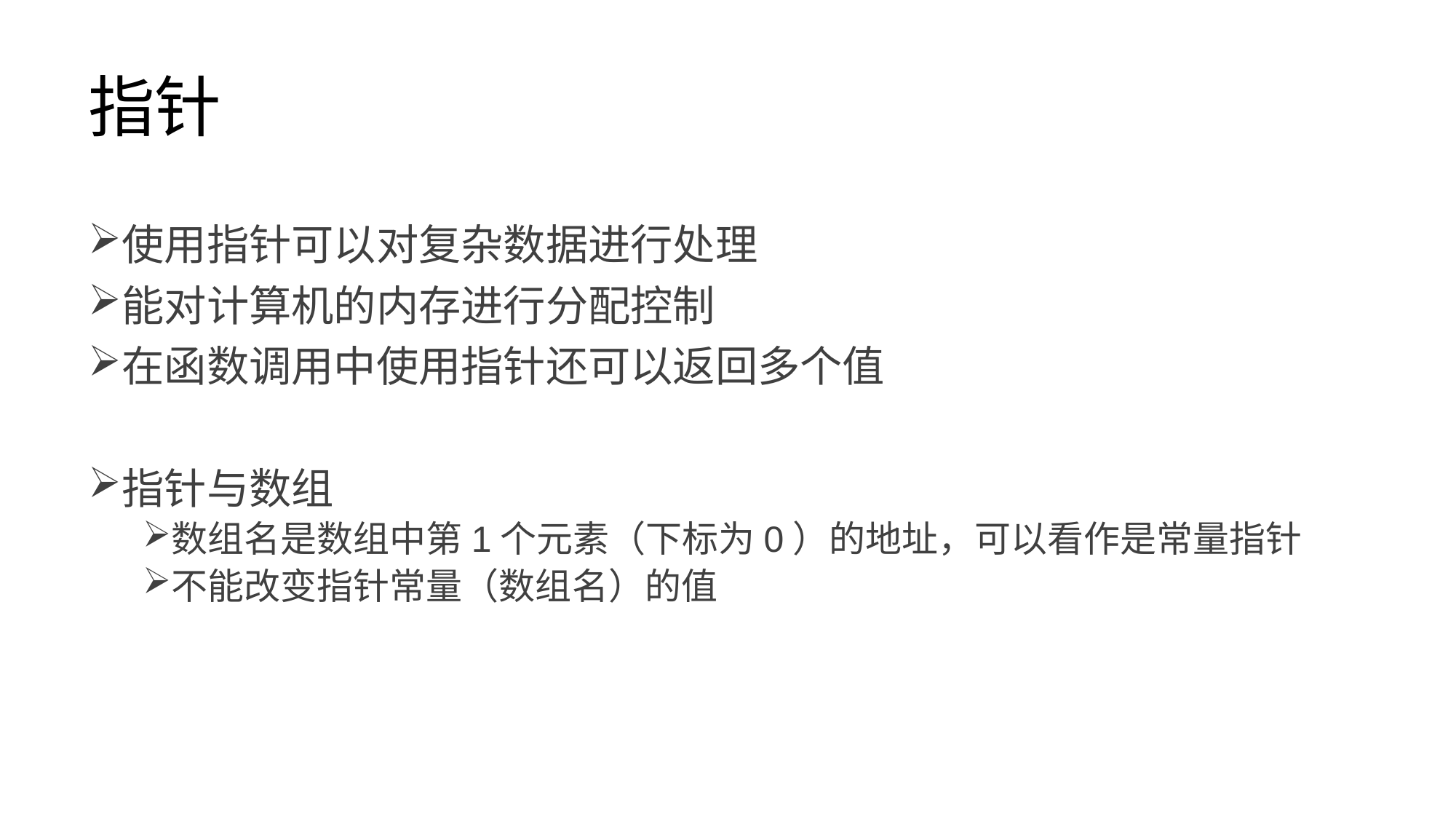

# 指针
使用指针可以对复杂数据进行处理
能对计算机的内存进行分配控制
在函数调用中使用指针还可以返回多个值

指针与数组
数组名是数组中第1个元素（下标为0）的地址，可以看作是常量指针
不能改变指针常量（数组名）的值